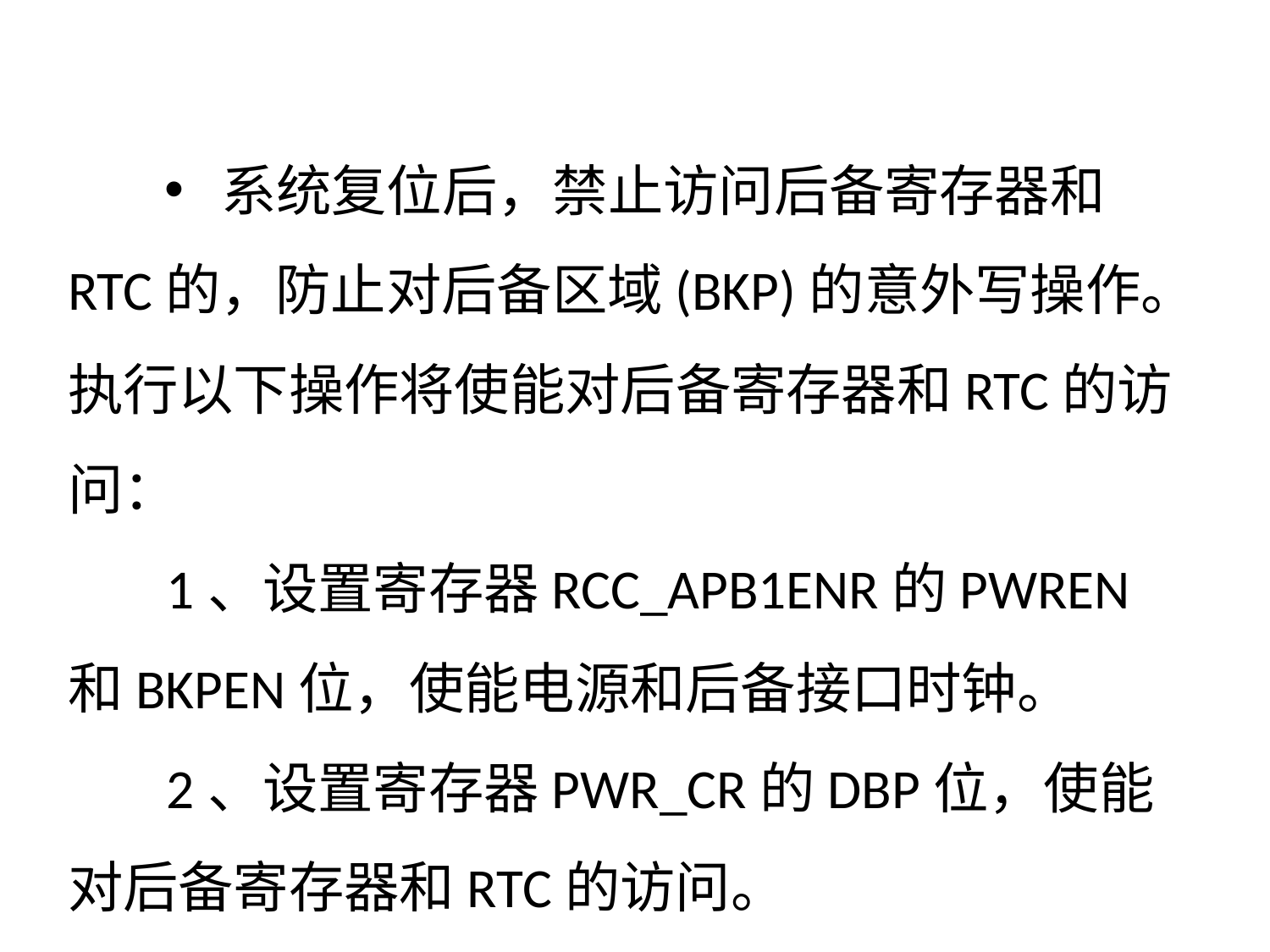

系统复位后，禁止访问后备寄存器和RTC的，防止对后备区域(BKP)的意外写操作。执行以下操作将使能对后备寄存器和RTC的访问：
       1、设置寄存器RCC_APB1ENR的PWREN和BKPEN位，使能电源和后备接口时钟。
       2、设置寄存器PWR_CR的DBP位，使能对后备寄存器和RTC的访问。